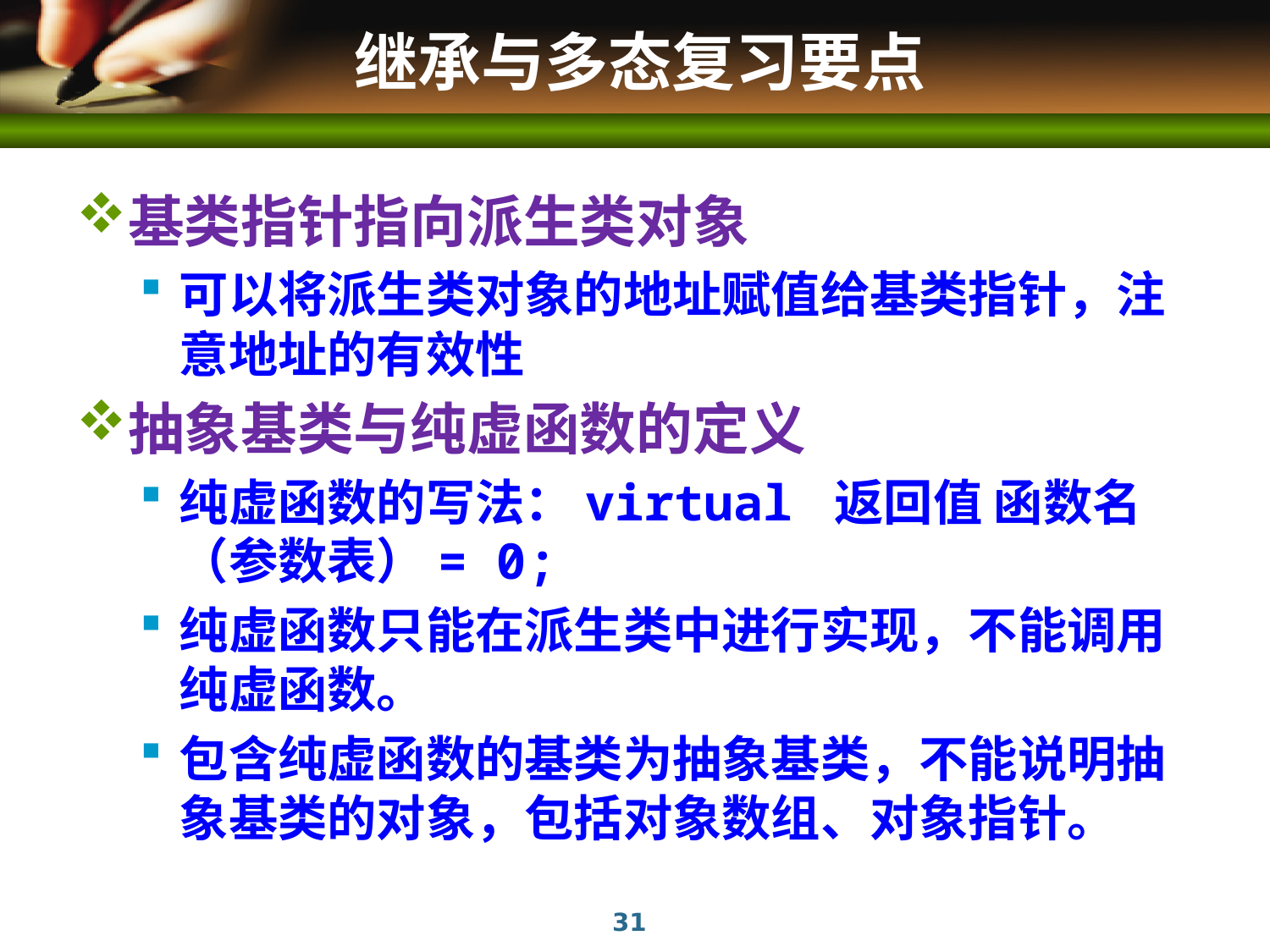

# 继承与多态复习要点
基类指针指向派生类对象
可以将派生类对象的地址赋值给基类指针，注意地址的有效性
抽象基类与纯虚函数的定义
纯虚函数的写法：virtual 返回值 函数名（参数表）= 0;
纯虚函数只能在派生类中进行实现，不能调用纯虚函数。
包含纯虚函数的基类为抽象基类，不能说明抽象基类的对象，包括对象数组、对象指针。
31